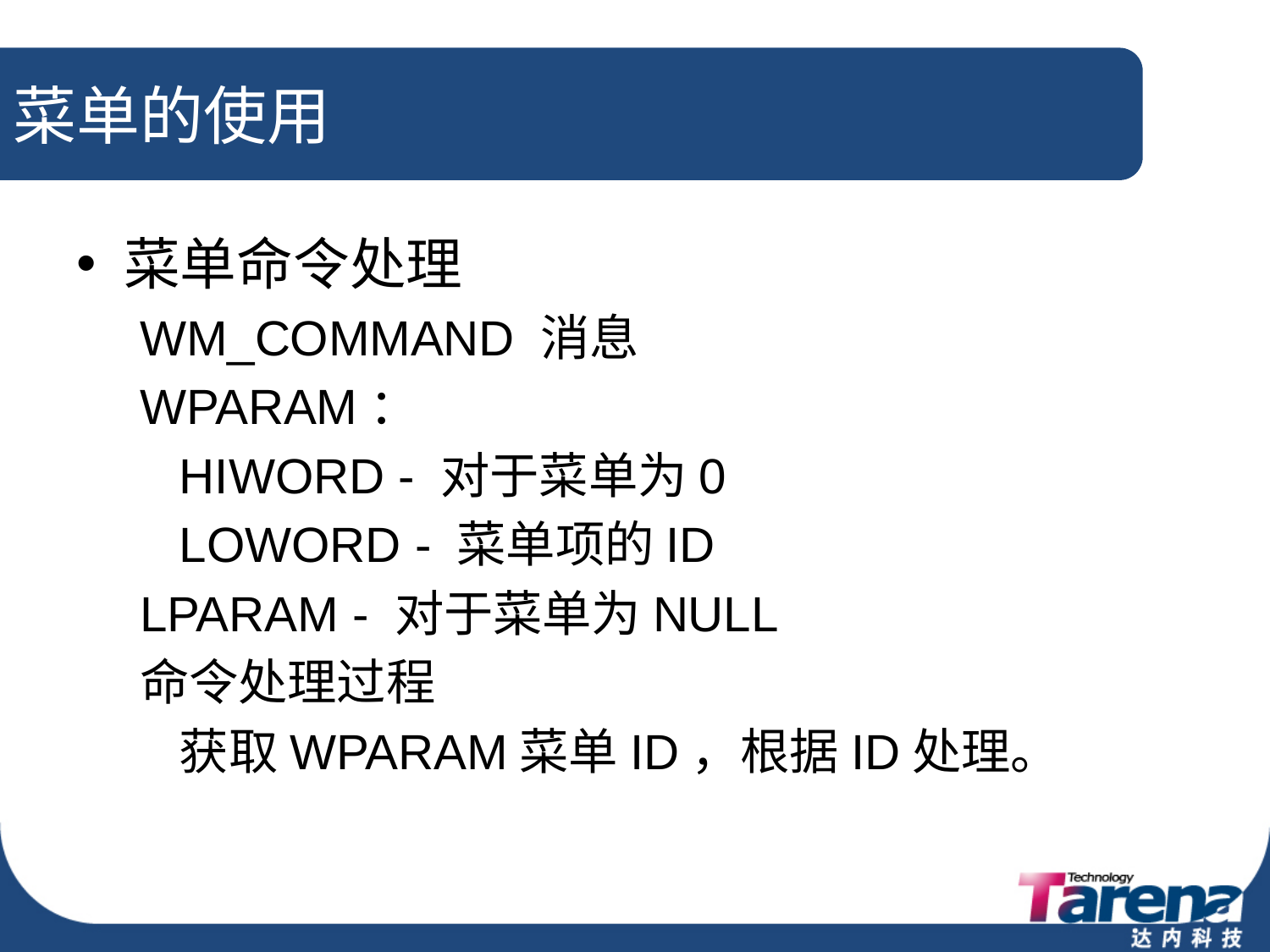

# 菜单的使用
菜单命令处理
WM_COMMAND 消息
WPARAM：
	HIWORD - 对于菜单为0
	LOWORD - 菜单项的ID
LPARAM - 对于菜单为NULL
命令处理过程
	获取WPARAM菜单ID，根据ID处理。